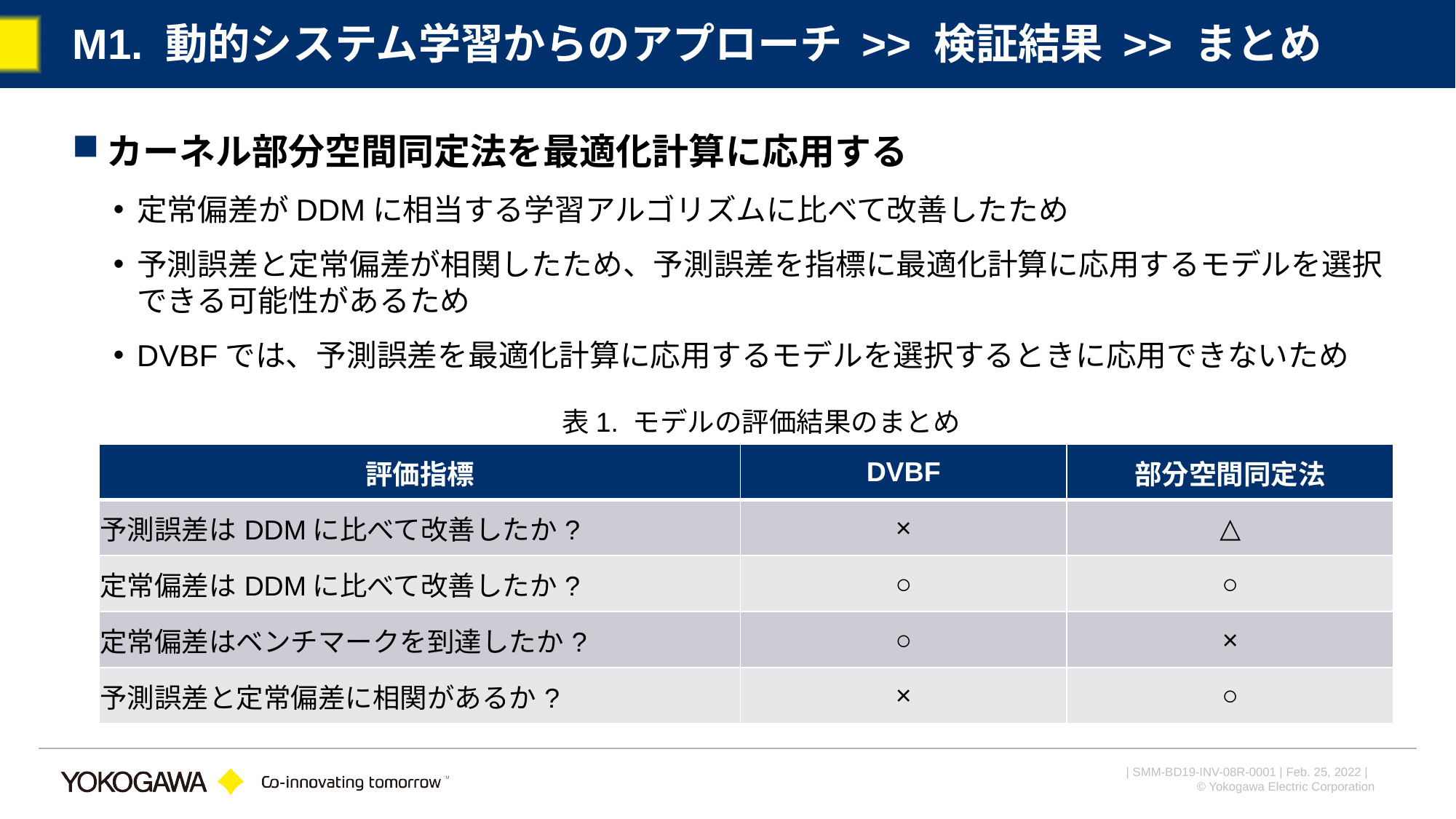

# M1. 動的システム学習からのアプローチ >> 検証結果 >> まとめ
カーネル部分空間同定法を最適化計算に応用する
定常偏差がDDMに相当する学習アルゴリズムに比べて改善したため
予測誤差と定常偏差が相関したため、予測誤差を指標に最適化計算に応用するモデルを選択できる可能性があるため
DVBFでは、予測誤差を最適化計算に応用するモデルを選択するときに応用できないため

表1. モデルの評価結果のまとめ
| 評価指標 | DVBF | 部分空間同定法 |
| --- | --- | --- |
| 予測誤差はDDMに比べて改善したか? | × | △ |
| 定常偏差はDDMに比べて改善したか? | ○ | ○ |
| 定常偏差はベンチマークを到達したか? | ○ | × |
| 予測誤差と定常偏差に相関があるか? | × | ○ |